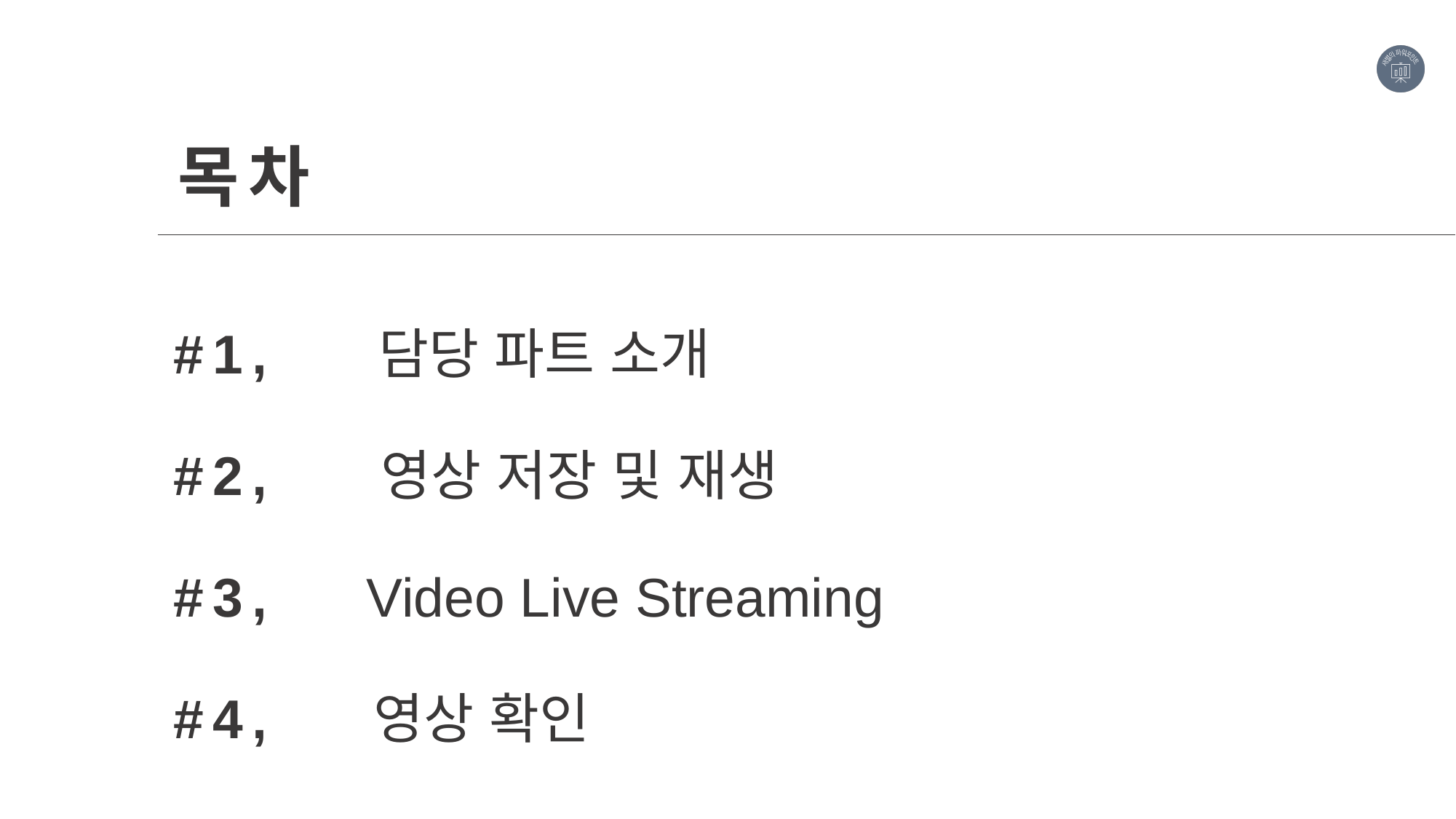

목차
담당 파트 소개
#1,
영상 저장 및 재생
#2,
Video Live Streaming
#3,
영상 확인
#4,